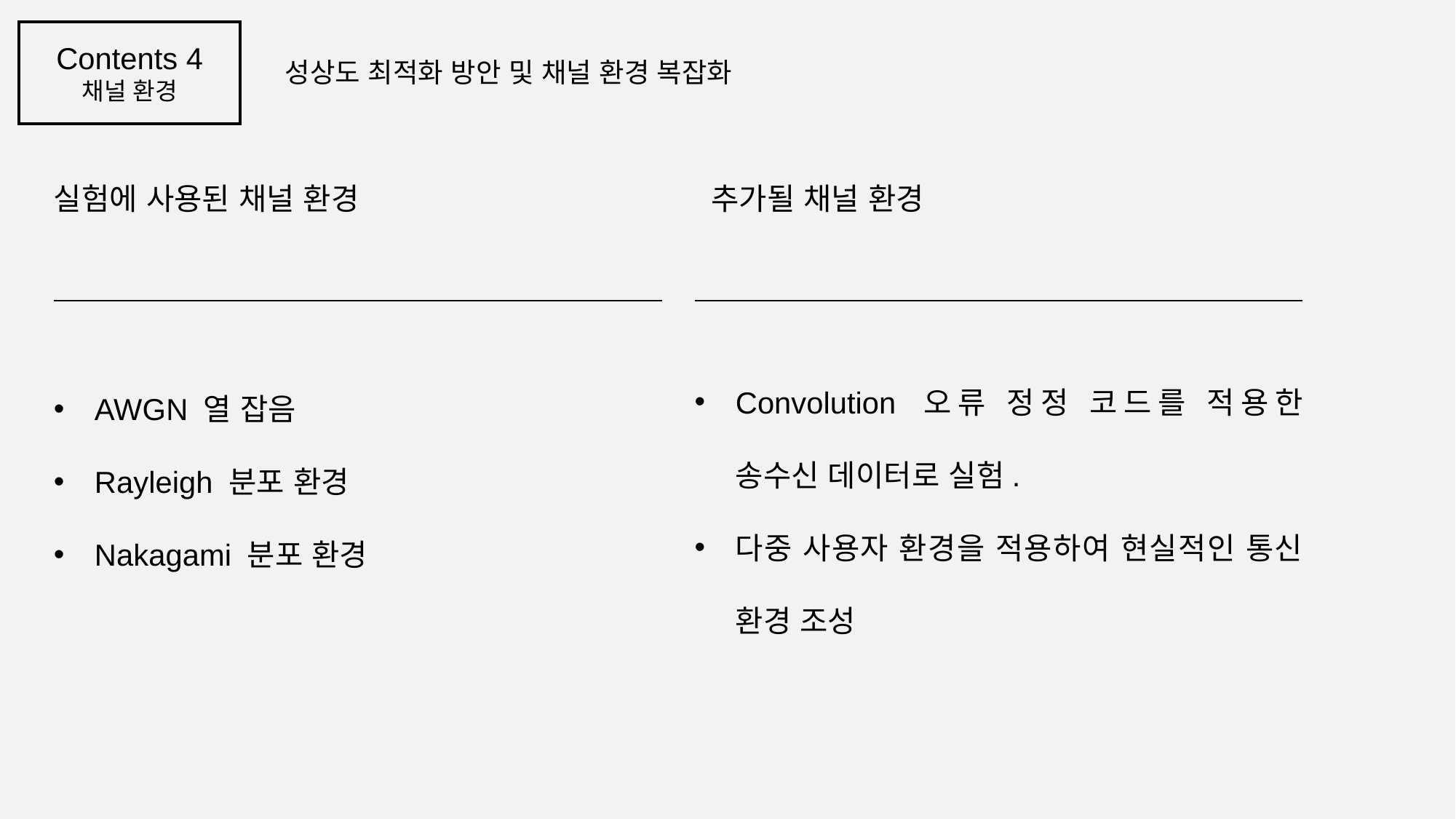

Contents 4
채널 환경
성상도 최적화 방안 및 채널 환경 복잡화
실험에 사용된 채널 환경
AWGN 열 잡음
Rayleigh 분포 환경
Nakagami 분포 환경

추가될 채널 환경

Convolution 오류 정정 코드를 적용한 송수신 데이터로 실험.
다중 사용자 환경을 적용하여 현실적인 통신 환경 조성